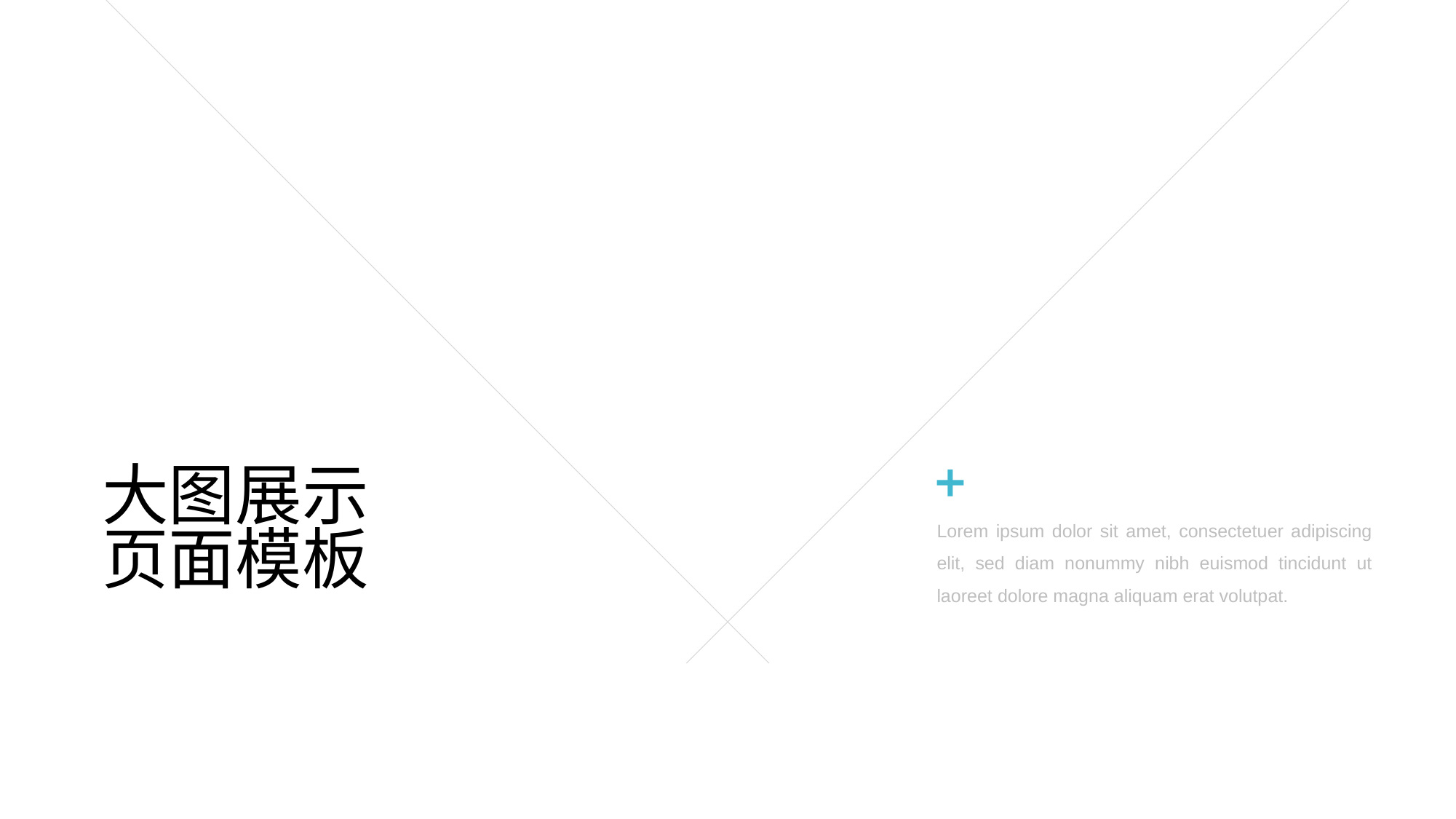

大图展示
页面模板

Lorem ipsum dolor sit amet, consectetuer adipiscing elit, sed diam nonummy nibh euismod tincidunt ut laoreet dolore magna aliquam erat volutpat.